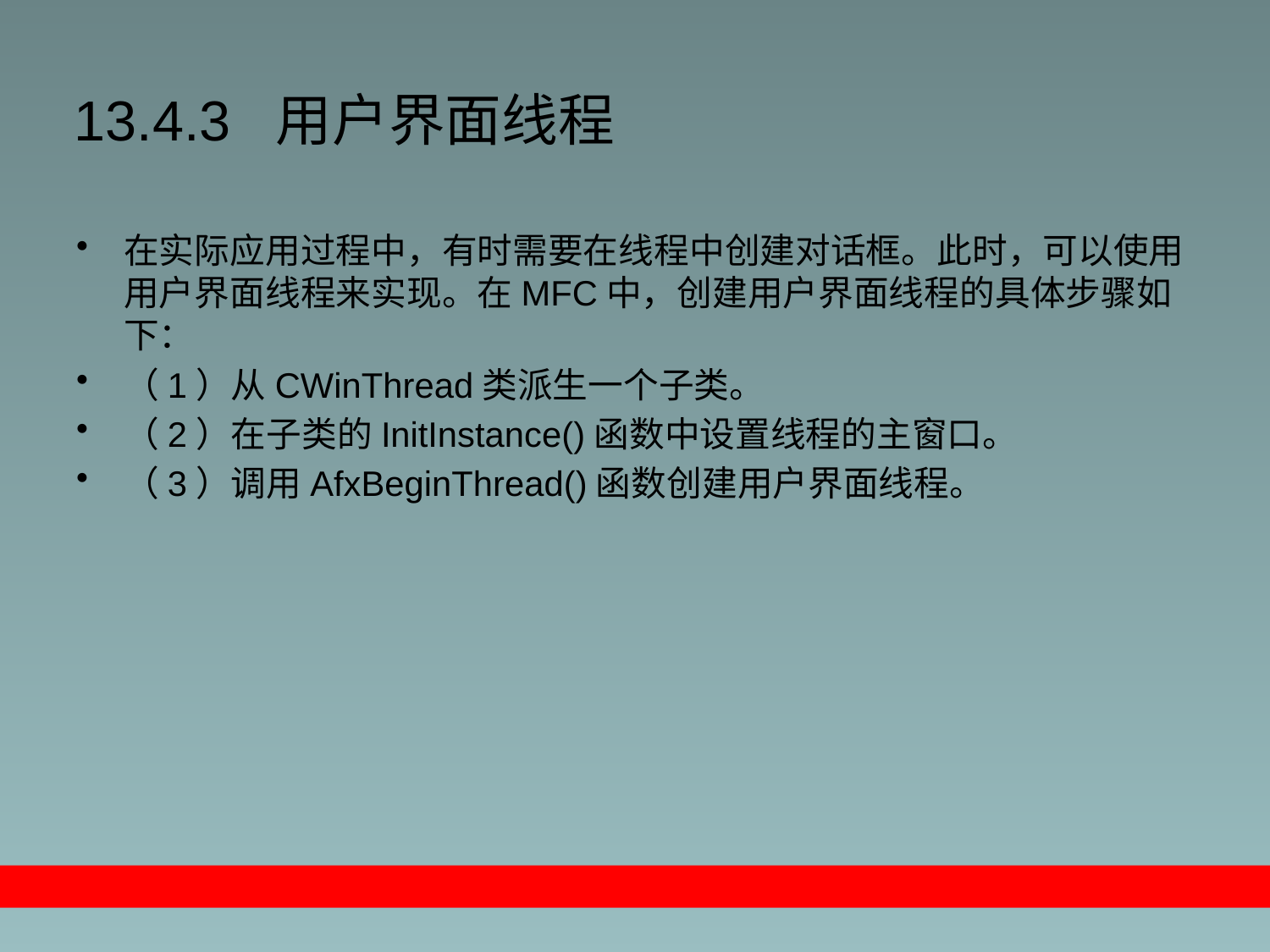

# 13.4.3  用户界面线程
在实际应用过程中，有时需要在线程中创建对话框。此时，可以使用用户界面线程来实现。在MFC中，创建用户界面线程的具体步骤如下：
（1）从CWinThread类派生一个子类。
（2）在子类的InitInstance()函数中设置线程的主窗口。
（3）调用AfxBeginThread()函数创建用户界面线程。